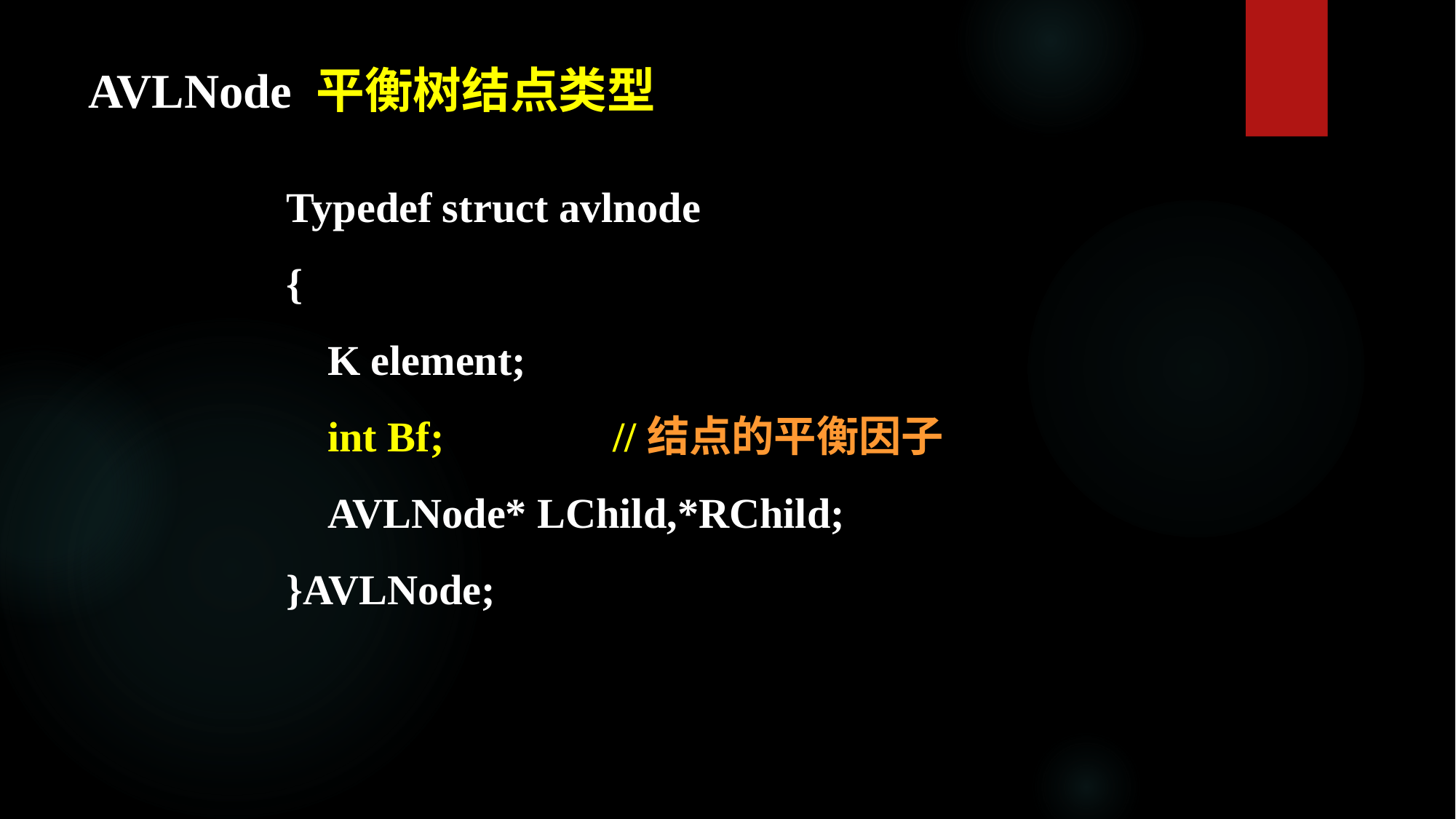

# AVLNode 平衡树结点类型
Typedef struct avlnode
{
	K element;
	int Bf;                //结点的平衡因子
	AVLNode* LChild,*RChild;
}AVLNode;